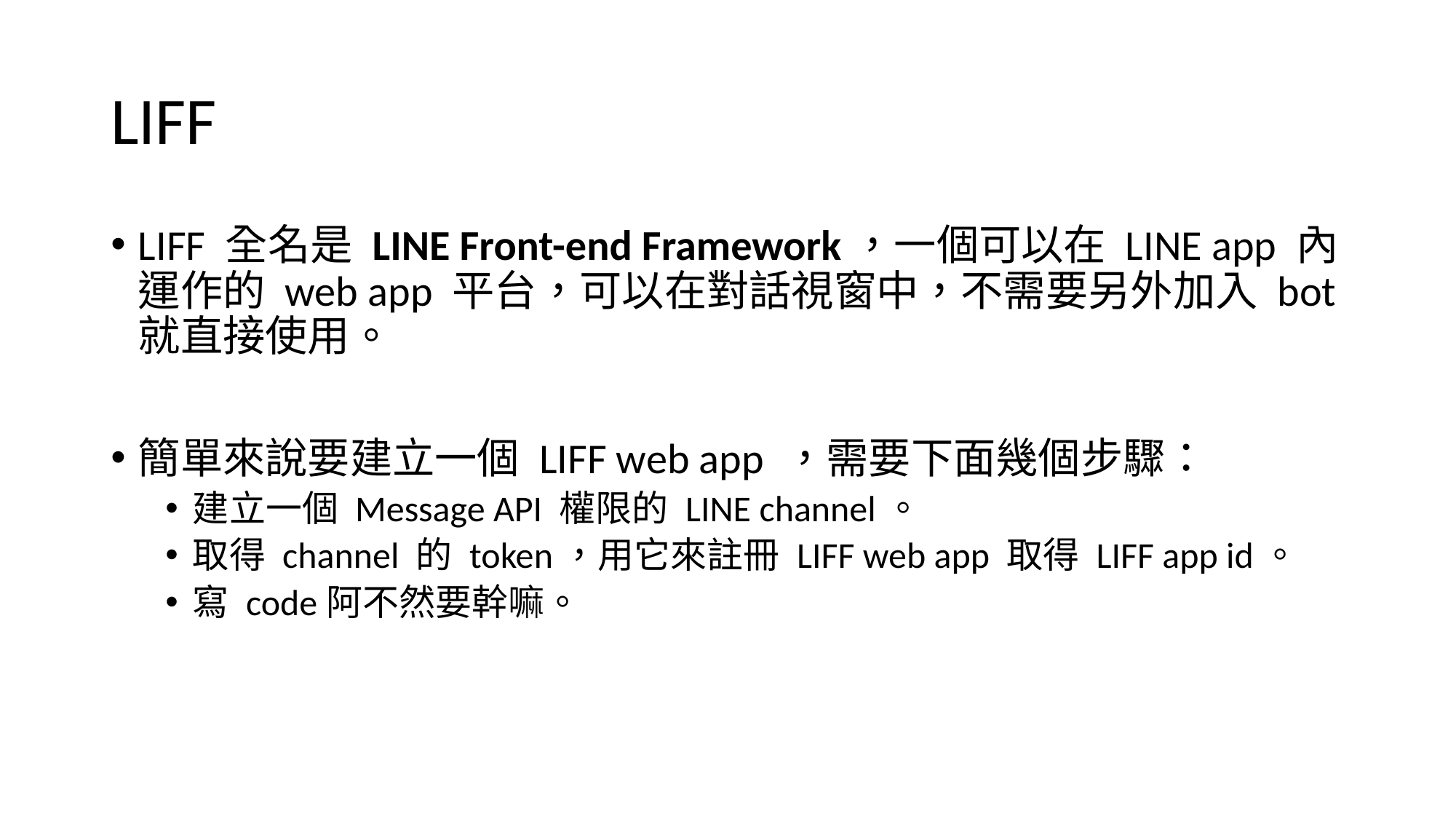

# LIFF
LIFF 全名是 LINE Front-end Framework，一個可以在 LINE app 內運作的 web app 平台，可以在對話視窗中，不需要另外加入 bot 就直接使用。

簡單來說要建立一個 LIFF web app ，需要下面幾個步驟：
建立一個 Message API 權限的 LINE channel。
取得 channel 的 token，用它來註冊 LIFF web app 取得 LIFF app id。
寫 code阿不然要幹嘛。